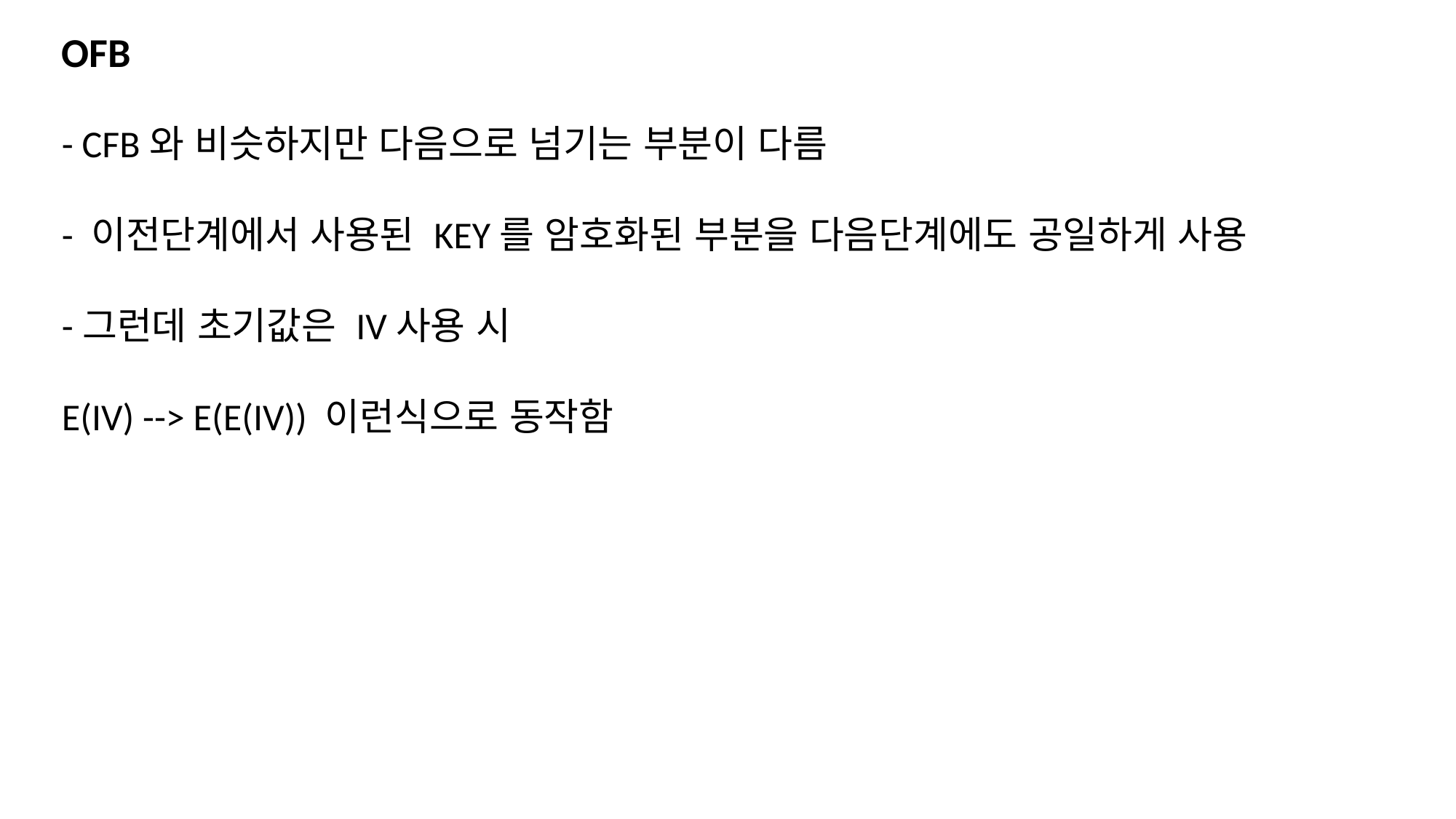

OFB
- CFB와 비슷하지만 다음으로 넘기는 부분이 다름

- 이전단계에서 사용된 KEY를 암호화된 부분을 다음단계에도 공일하게 사용

-그런데 초기값은 IV사용 시
E(IV) --> E(E(IV)) 이런식으로 동작함